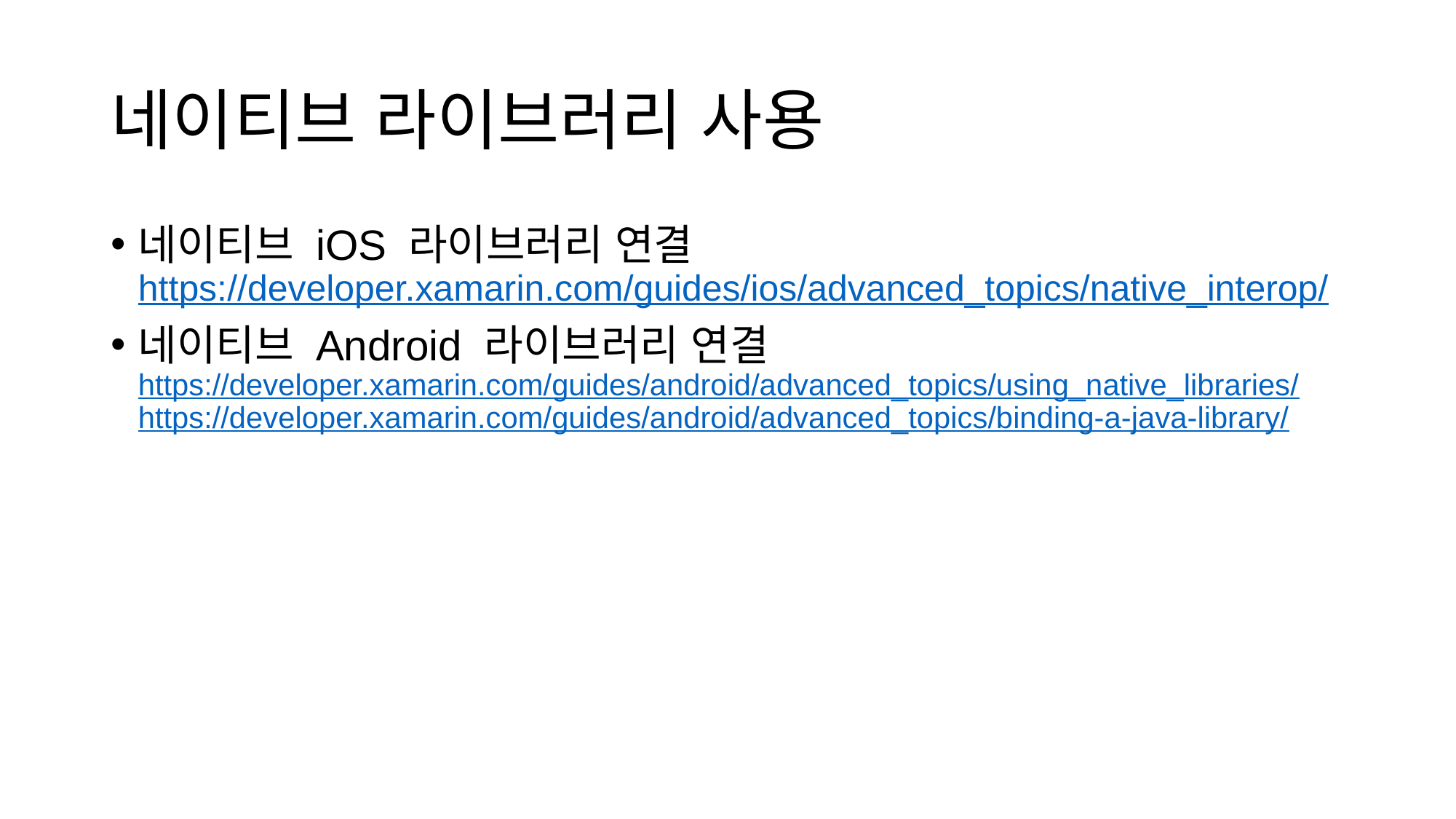

# 네이티브 라이브러리 사용
네이티브 iOS 라이브러리 연결
https://developer.xamarin.com/guides/ios/advanced_topics/native_interop/
네이티브 Android 라이브러리 연결
https://developer.xamarin.com/guides/android/advanced_topics/using_native_libraries/
https://developer.xamarin.com/guides/android/advanced_topics/binding-a-java-library/